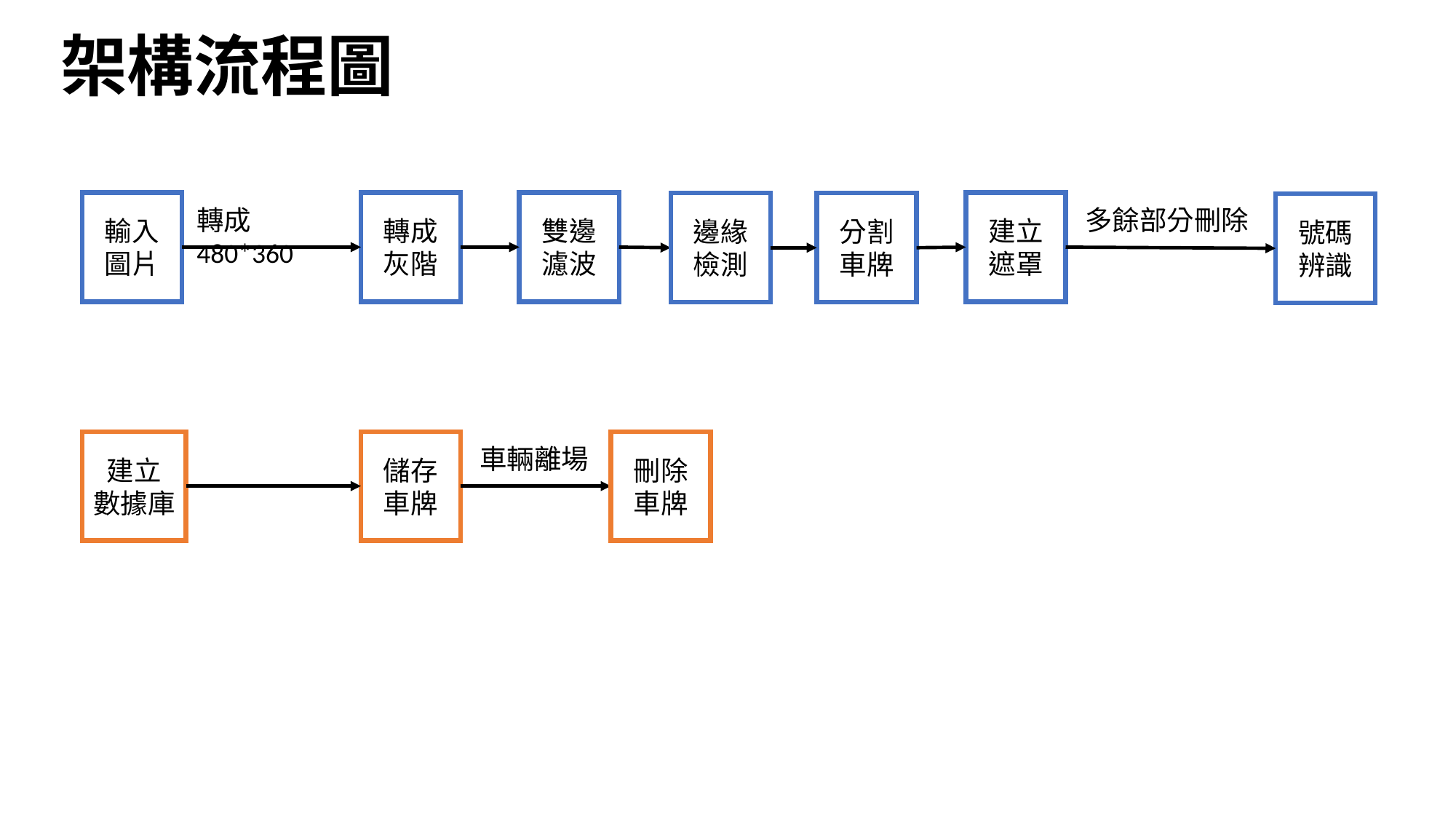

# 架構流程圖
輸入圖片
轉成灰階
建立遮罩
雙邊濾波
邊緣檢測
分割車牌
號碼辨識
轉成480*360
多餘部分刪除
建立
數據庫
儲存車牌
刪除車牌
車輛離場